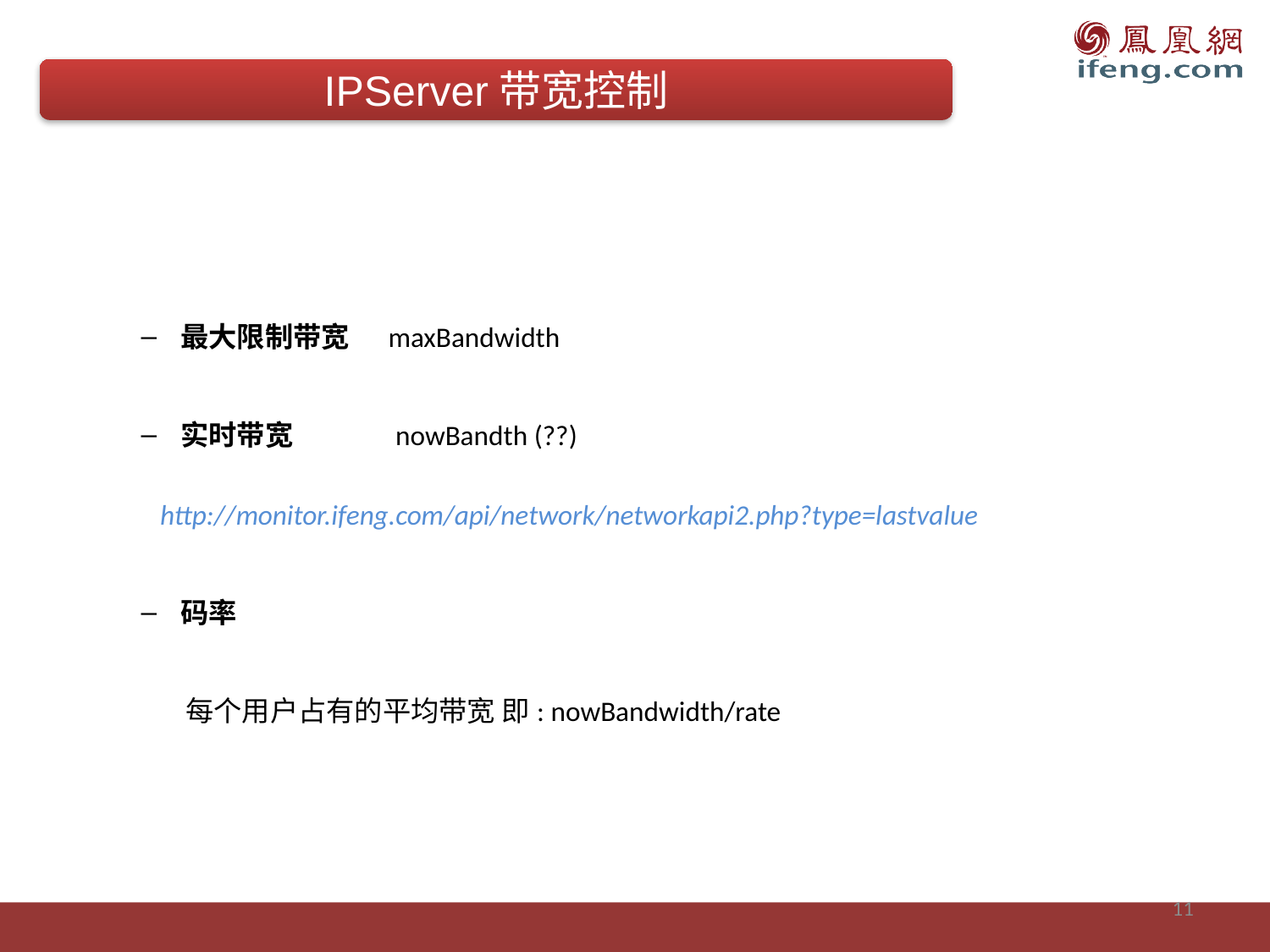

IPServer带宽控制

最大限制带宽     maxBandwidth

实时带宽               nowBandth (??)

   http://monitor.ifeng.com/api/network/networkapi2.php?type=lastvalue

码率

      每个用户占有的平均带宽 即: nowBandwidth/rate

11